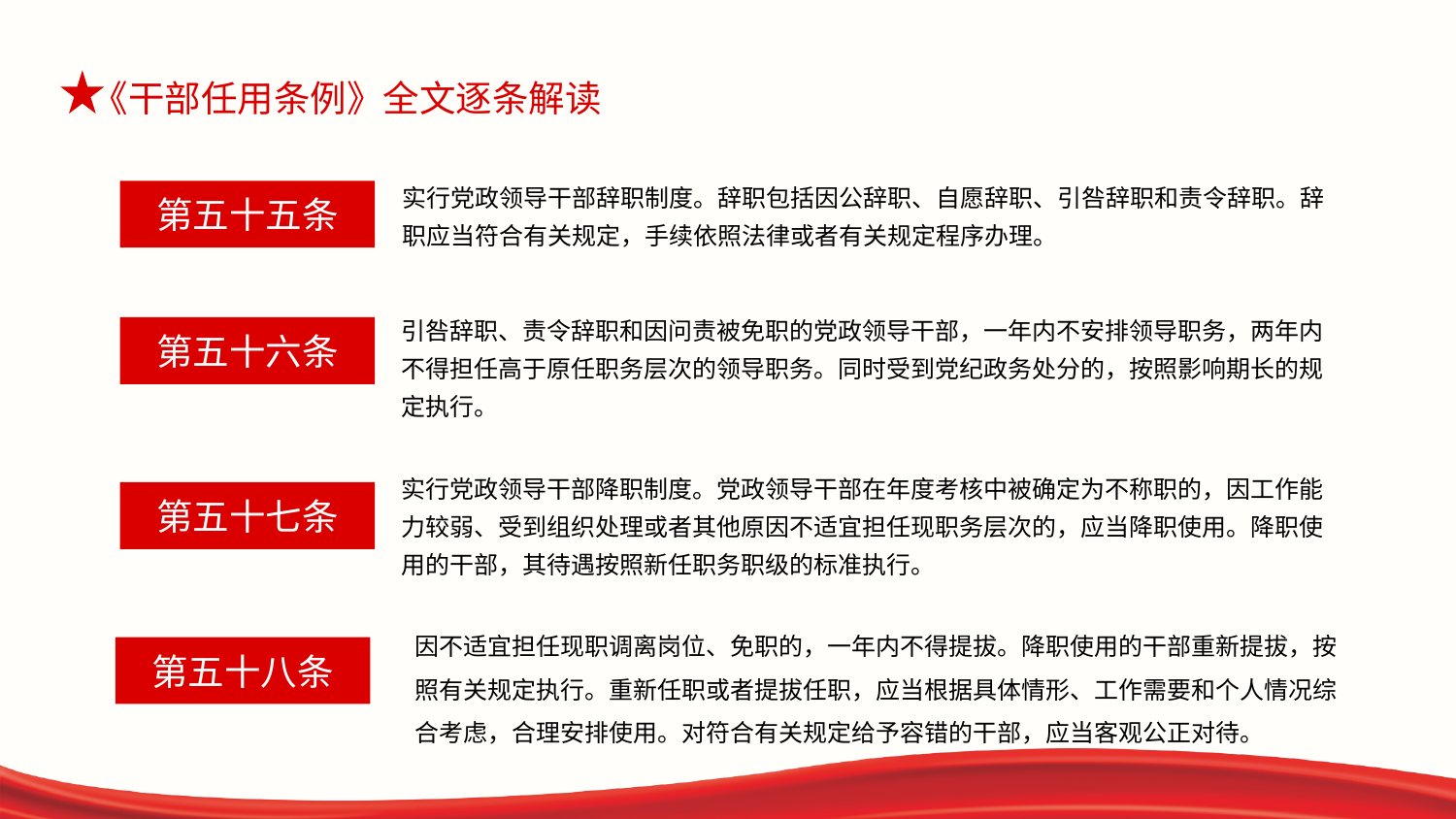

实行党政领导干部辞职制度。辞职包括因公辞职、自愿辞职、引咎辞职和责令辞职。辞职应当符合有关规定，手续依照法律或者有关规定程序办理。
第五十五条
引咎辞职、责令辞职和因问责被免职的党政领导干部，一年内不安排领导职务，两年内不得担任高于原任职务层次的领导职务。同时受到党纪政务处分的，按照影响期长的规定执行。
第五十六条
实行党政领导干部降职制度。党政领导干部在年度考核中被确定为不称职的，因工作能力较弱、受到组织处理或者其他原因不适宜担任现职务层次的，应当降职使用。降职使用的干部，其待遇按照新任职务职级的标准执行。
第五十七条
因不适宜担任现职调离岗位、免职的，一年内不得提拔。降职使用的干部重新提拔，按照有关规定执行。重新任职或者提拔任职，应当根据具体情形、工作需要和个人情况综合考虑，合理安排使用。对符合有关规定给予容错的干部，应当客观公正对待。
第五十八条